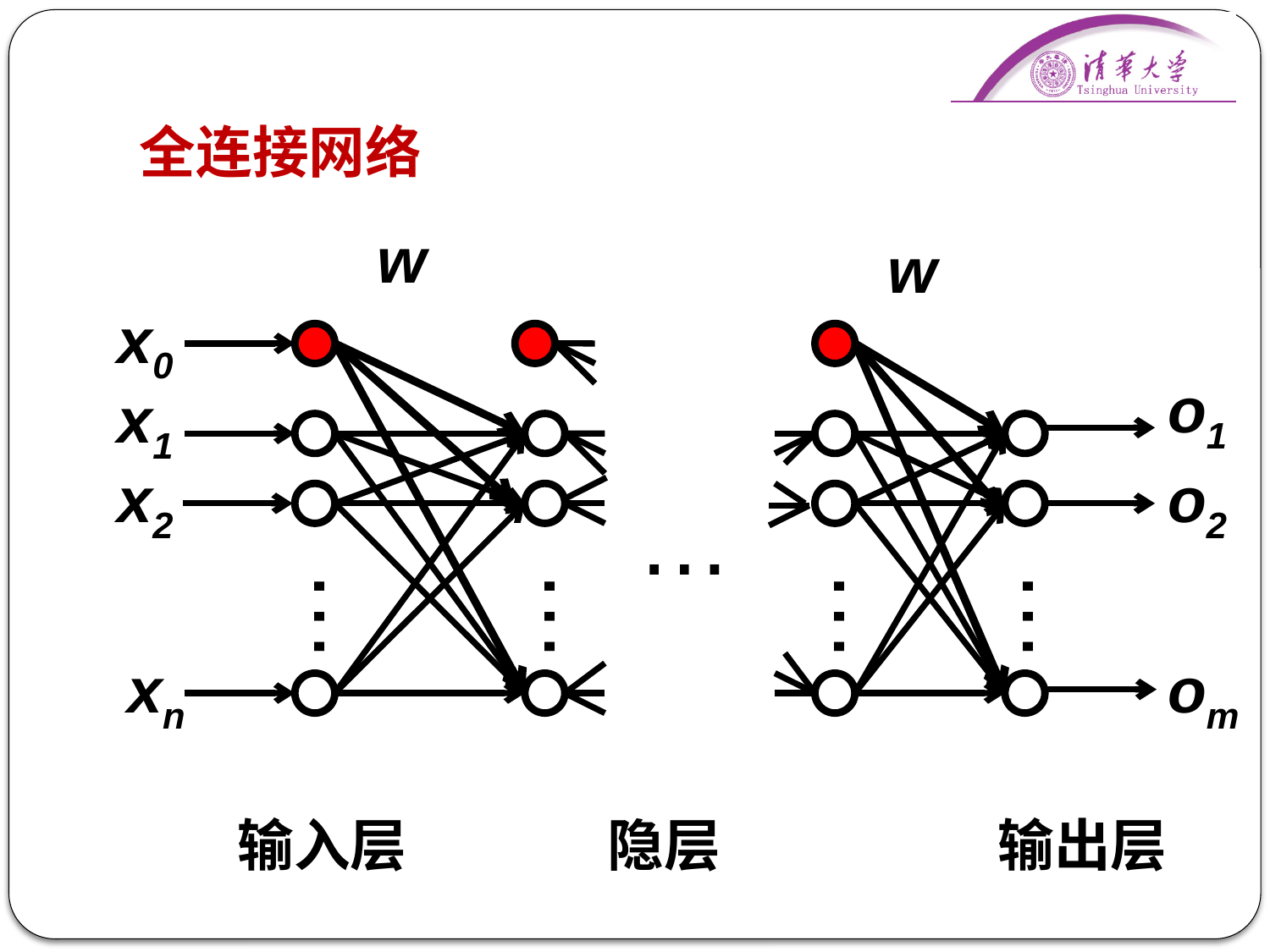

# 全连接网络
w
w
x0

…

  …
  …
  …
  …

o1
x1
x2
o2
om
xn
输入层
隐层
输出层